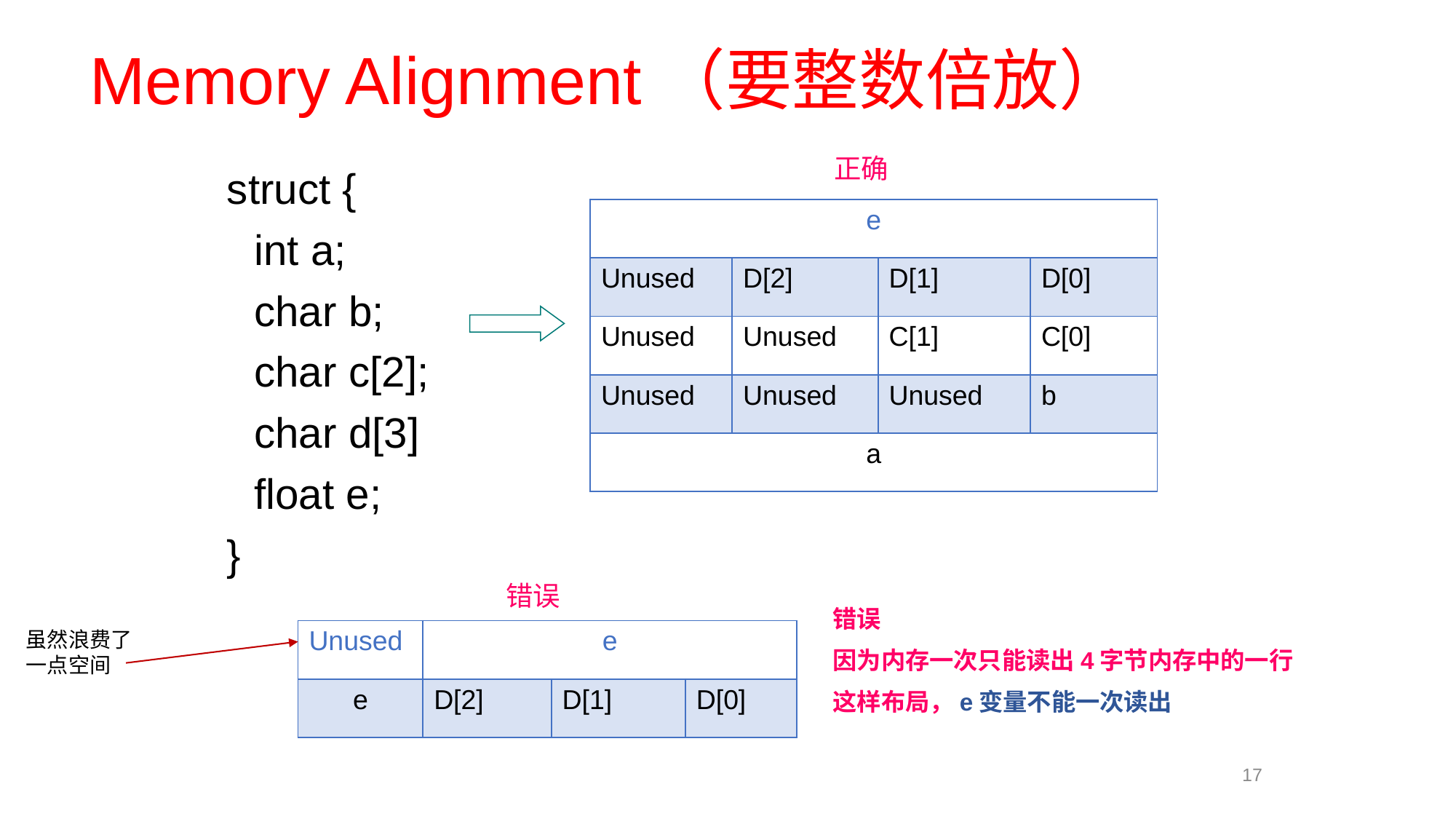

# Memory Alignment（要整数倍放）
正确
struct {
	int a;
	char b;
	char c[2];
	char d[3]
	float e;
}

| e |  |  |  |
| --- | --- | --- | --- |
| Unused | D[2] | D[1] | D[0] |
| Unused | Unused | C[1] | C[0] |
| Unused | Unused | Unused | b |
| a |  |  |  |

错误
错误
因为内存一次只能读出4字节内存中的一行
这样布局，e变量不能一次读出
| Unused | e |  |  |
| --- | --- | --- | --- |
| e | D[2] | D[1] | D[0] |
虽然浪费了一点空间
17